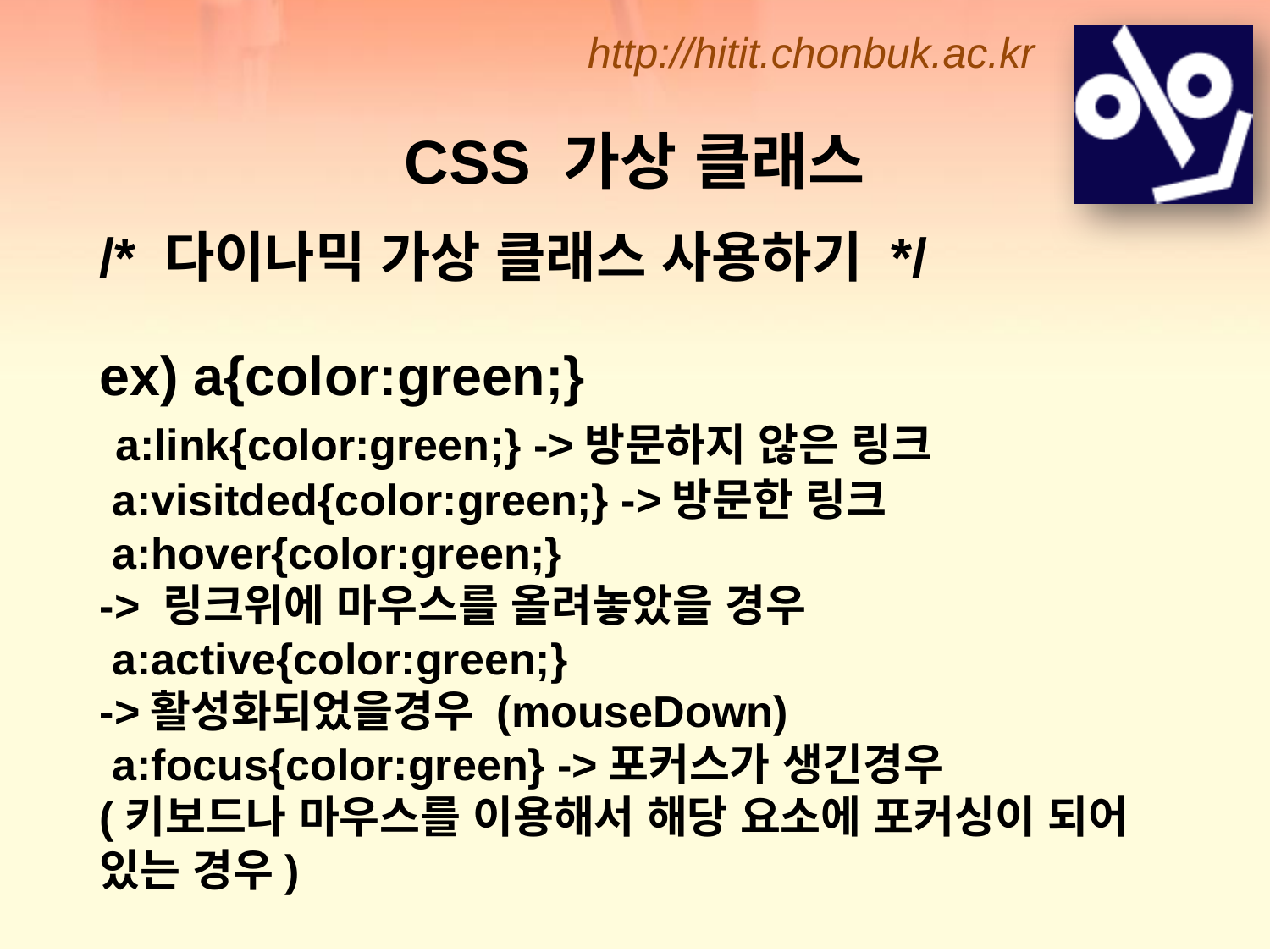

CSS 가상 클래스
/* 다이나믹 가상 클래스 사용하기 */

ex) a{color:green;}
 a:link{color:green;} ->방문하지 않은 링크
 a:visitded{color:green;} ->방문한 링크
 a:hover{color:green;}
-> 링크위에 마우스를 올려놓았을 경우
 a:active{color:green;}
->활성화되었을경우 (mouseDown)
 a:focus{color:green} ->포커스가 생긴경우
(키보드나 마우스를 이용해서 해당 요소에 포커싱이 되어 있는 경우)